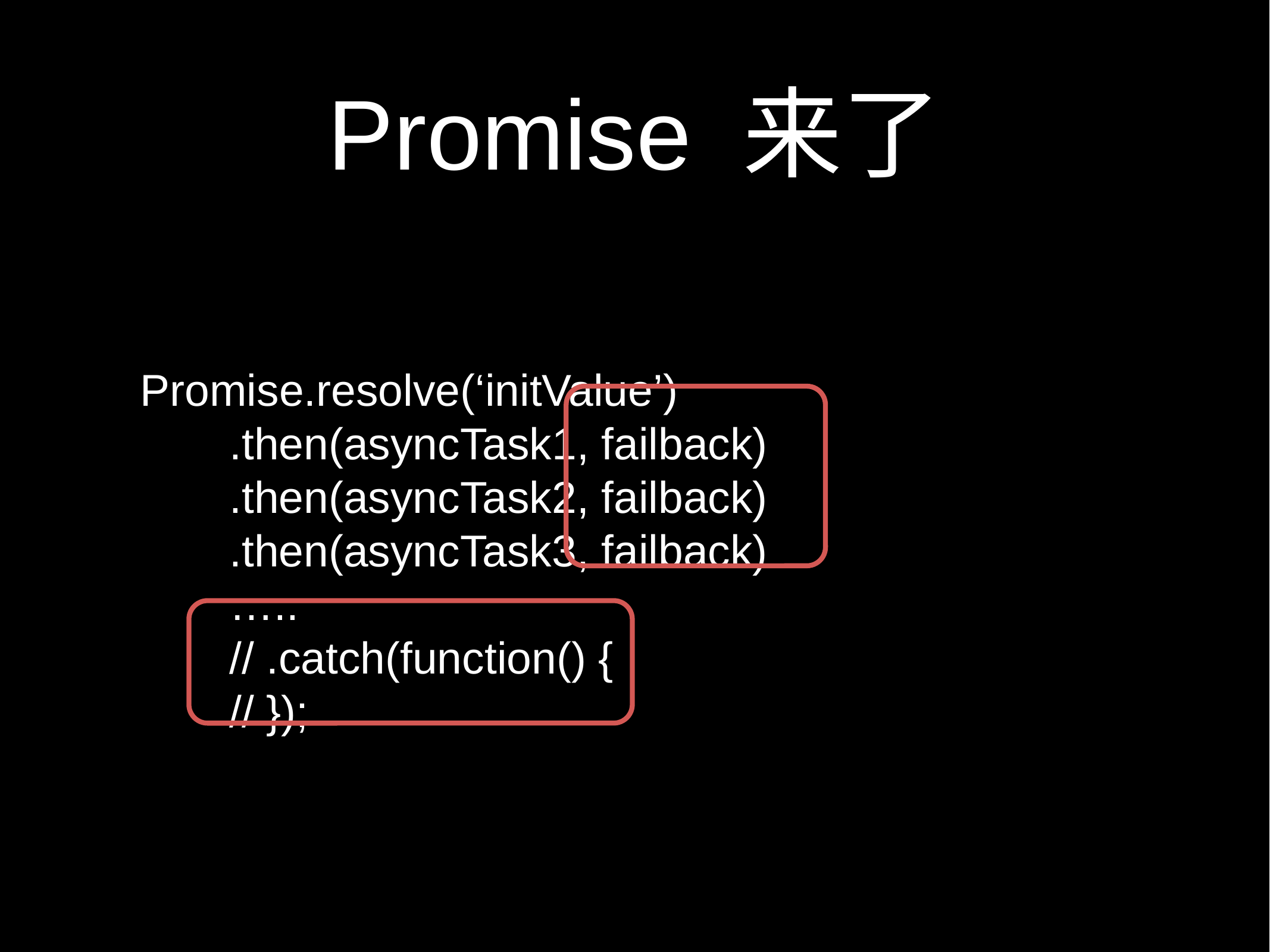

# Promise 来了
Promise.resolve(‘initValue’)
.then(asyncTask1, failback)
.then(asyncTask2, failback)
.then(asyncTask3, failback)
…..
// .catch(function() {
// });